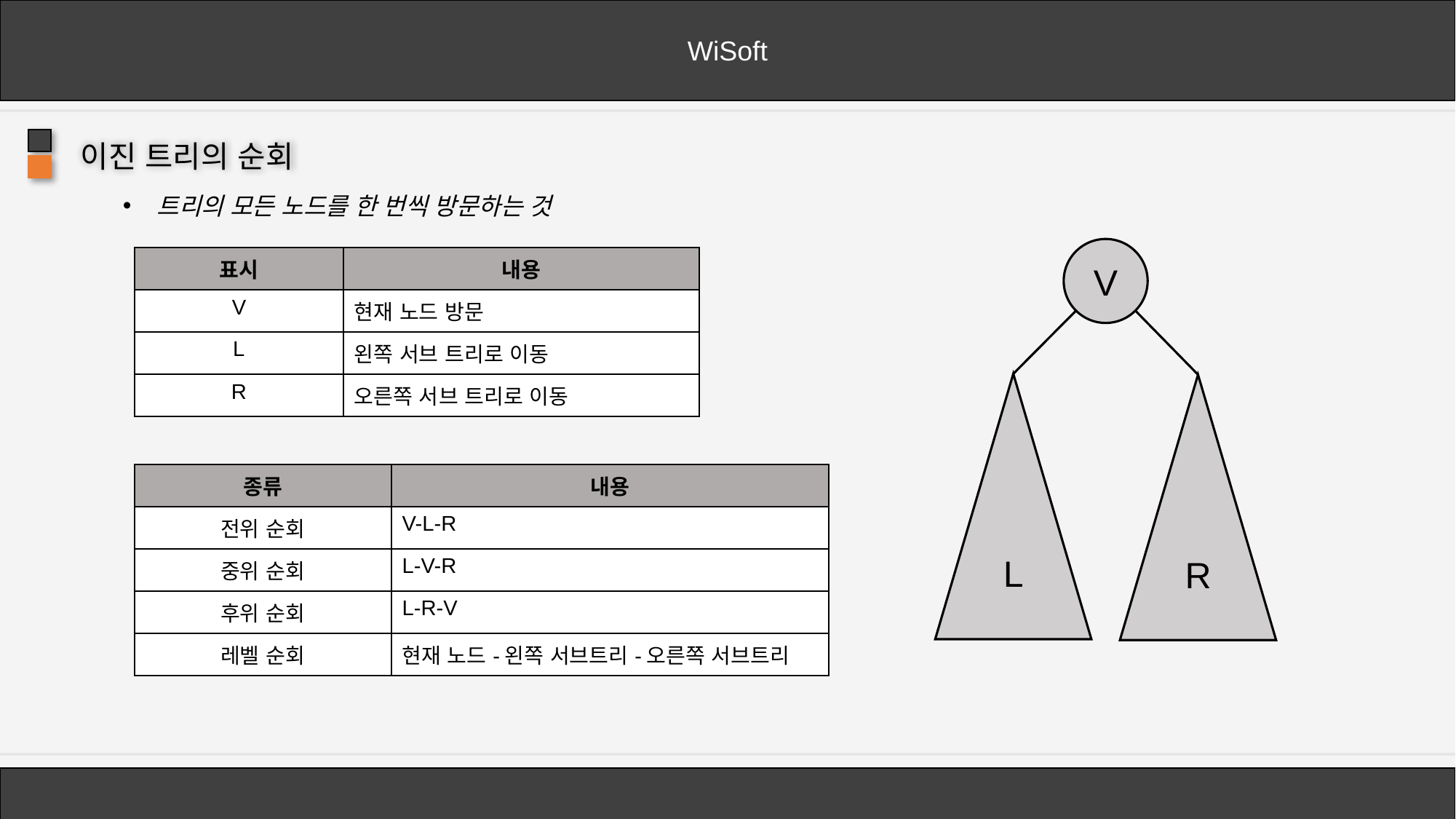

WiSoft

이진 트리의 순회
트리의 모든 노드를 한 번씩 방문하는 것
V
L
R
| 표시 | 내용 |
| --- | --- |
| V | 현재 노드 방문 |
| L | 왼쪽 서브 트리로 이동 |
| R | 오른쪽 서브 트리로 이동 |
| 종류 | 내용 |
| --- | --- |
| 전위 순회 | V-L-R |
| 중위 순회 | L-V-R |
| 후위 순회 | L-R-V |
| 레벨 순회 | 현재 노드-왼쪽 서브트리-오른쪽 서브트리 |